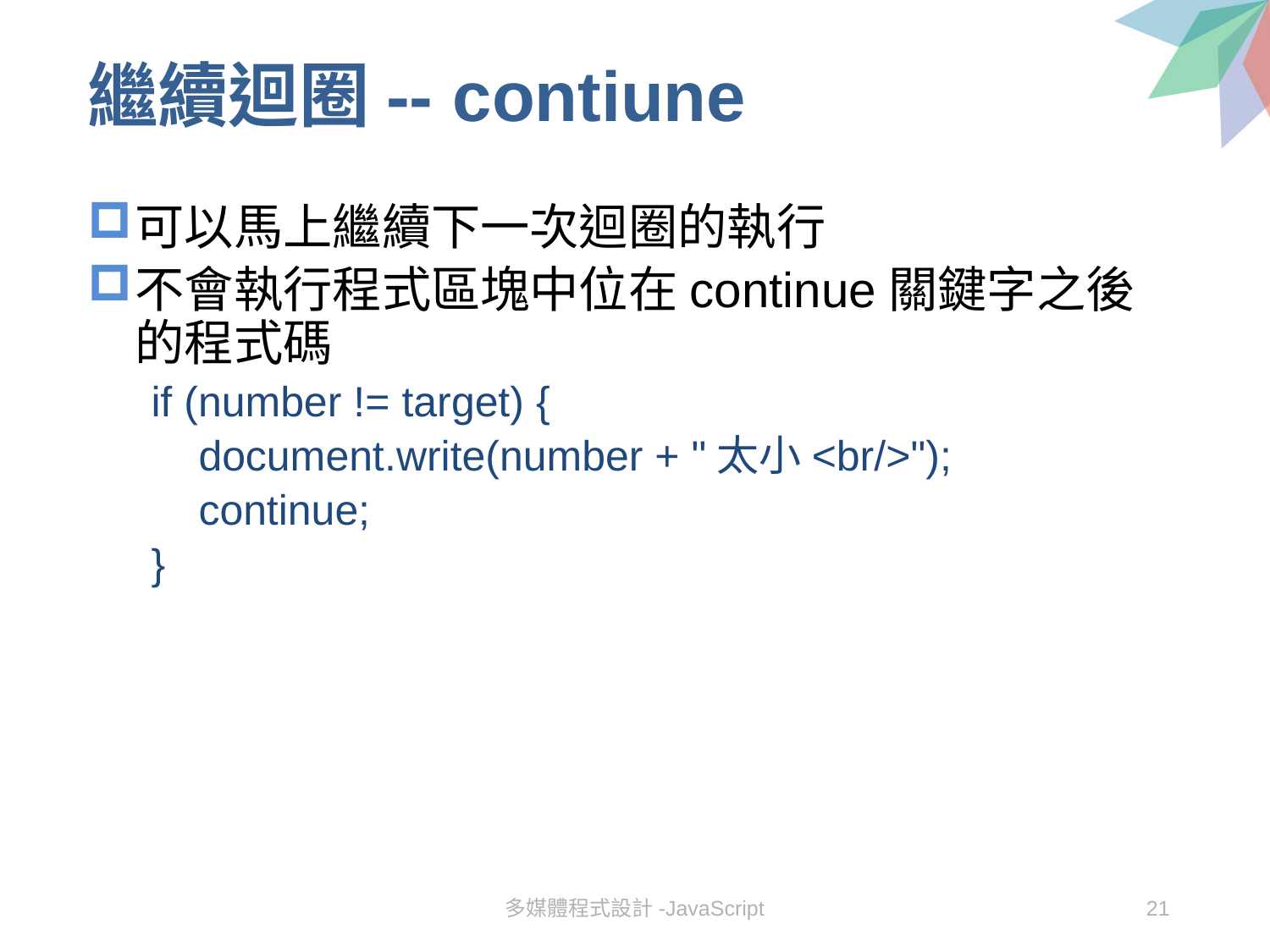

# 繼續迴圈-- contiune
可以馬上繼續下一次迴圈的執行
不會執行程式區塊中位在continue關鍵字之後的程式碼
if (number != target) {
    document.write(number + "太小<br/>");
    continue;
}

多媒體程式設計-JavaScript
21